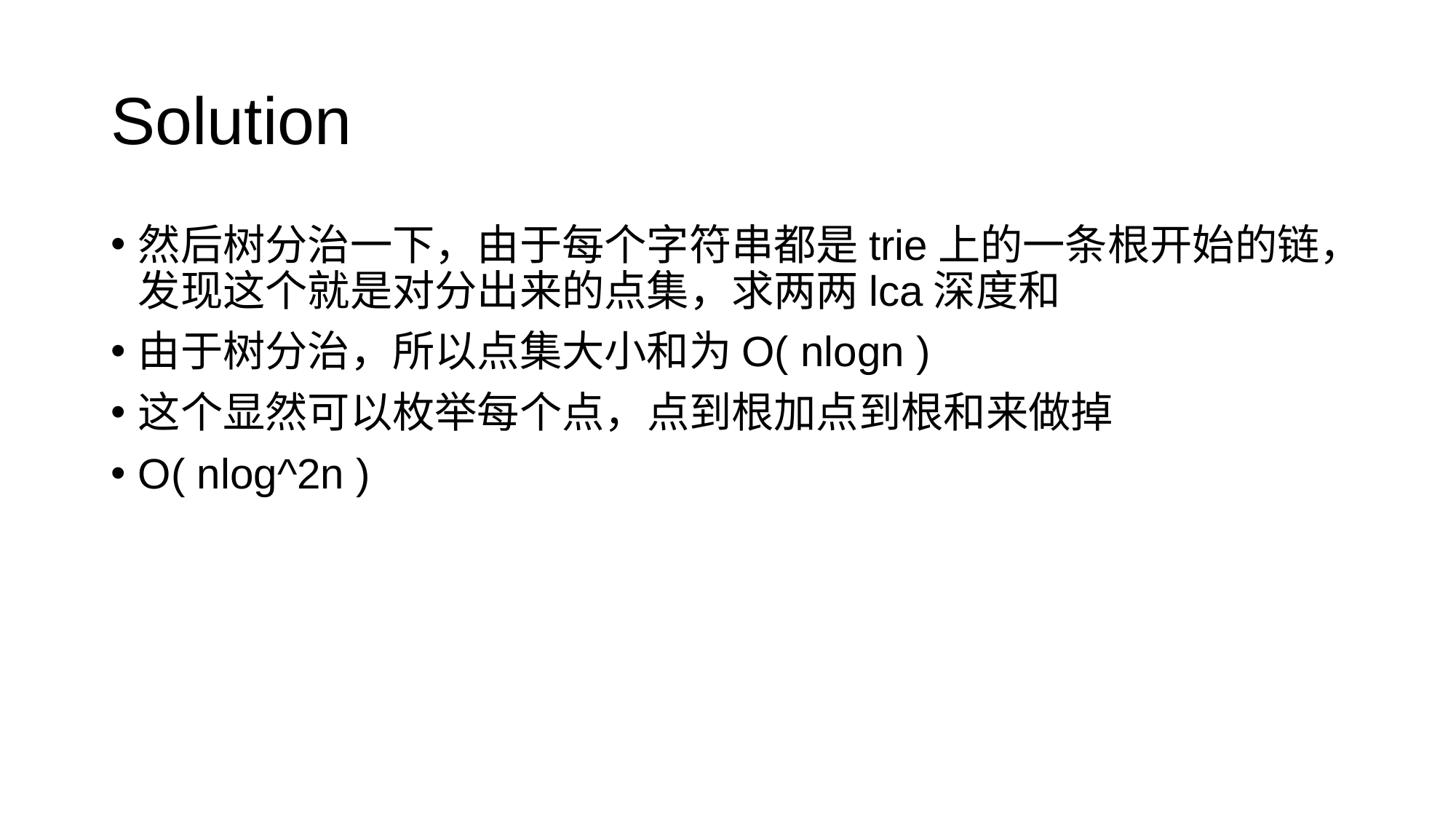

# Solution
然后树分治一下，由于每个字符串都是trie上的一条根开始的链，发现这个就是对分出来的点集，求两两lca深度和
由于树分治，所以点集大小和为O( nlogn )
这个显然可以枚举每个点，点到根加点到根和来做掉
O( nlog^2n )